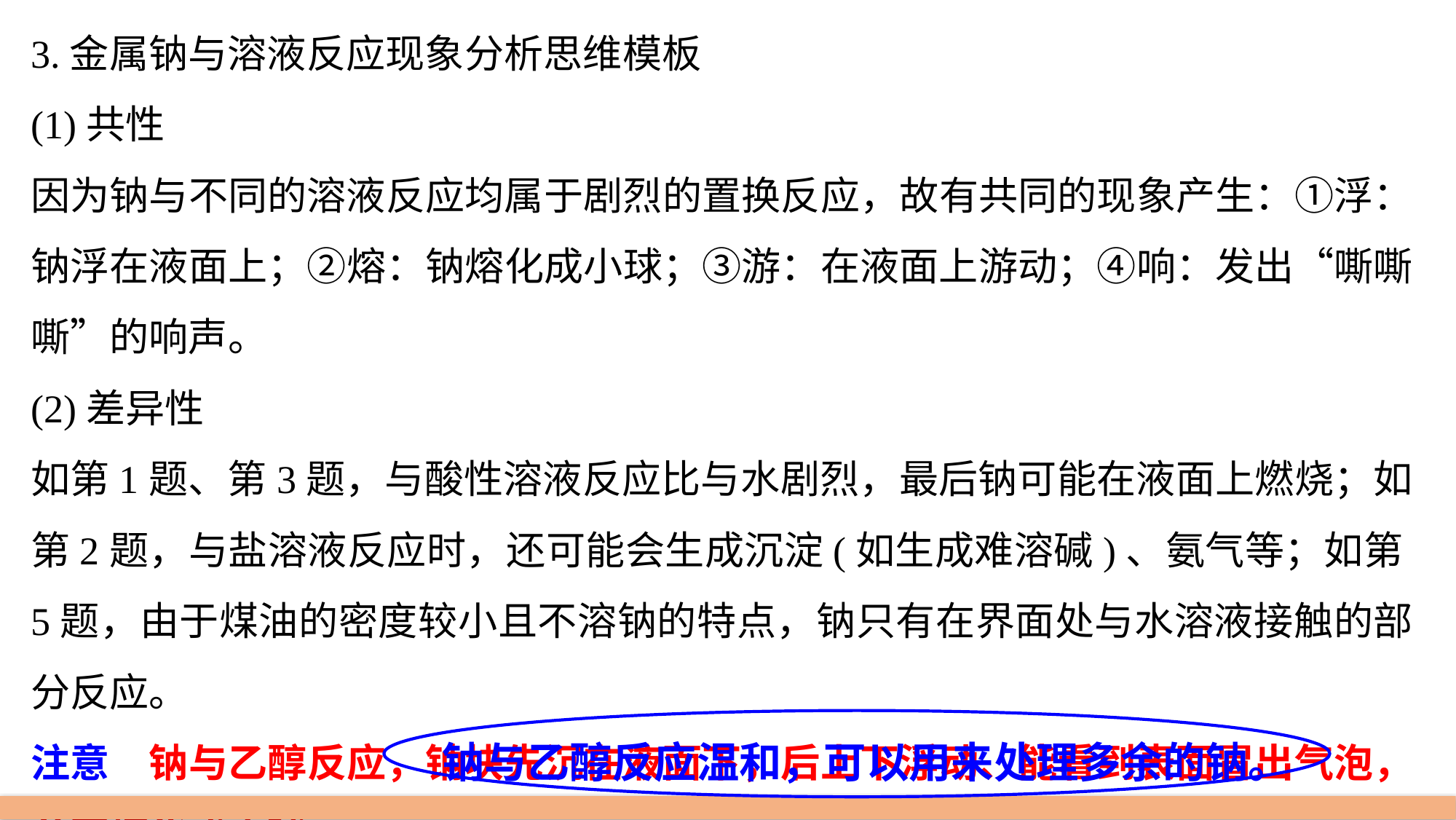

3.金属钠与溶液反应现象分析思维模板
(1)共性
因为钠与不同的溶液反应均属于剧烈的置换反应，故有共同的现象产生：①浮：钠浮在液面上；②熔：钠熔化成小球；③游：在液面上游动；④响：发出“嘶嘶嘶”的响声。
(2)差异性
如第1题、第3题，与酸性溶液反应比与水剧烈，最后钠可能在液面上燃烧；如第2题，与盐溶液反应时，还可能会生成沉淀(如生成难溶碱)、氨气等；如第5题，由于煤油的密度较小且不溶钠的特点，钠只有在界面处与水溶液接触的部分反应。
注意　钠与乙醇反应，钠块先沉在液面下，后上下浮动、能看到表面冒出气泡，并不熔化成小球。
钠与乙醇反应温和，可以用来处理多余的钠。